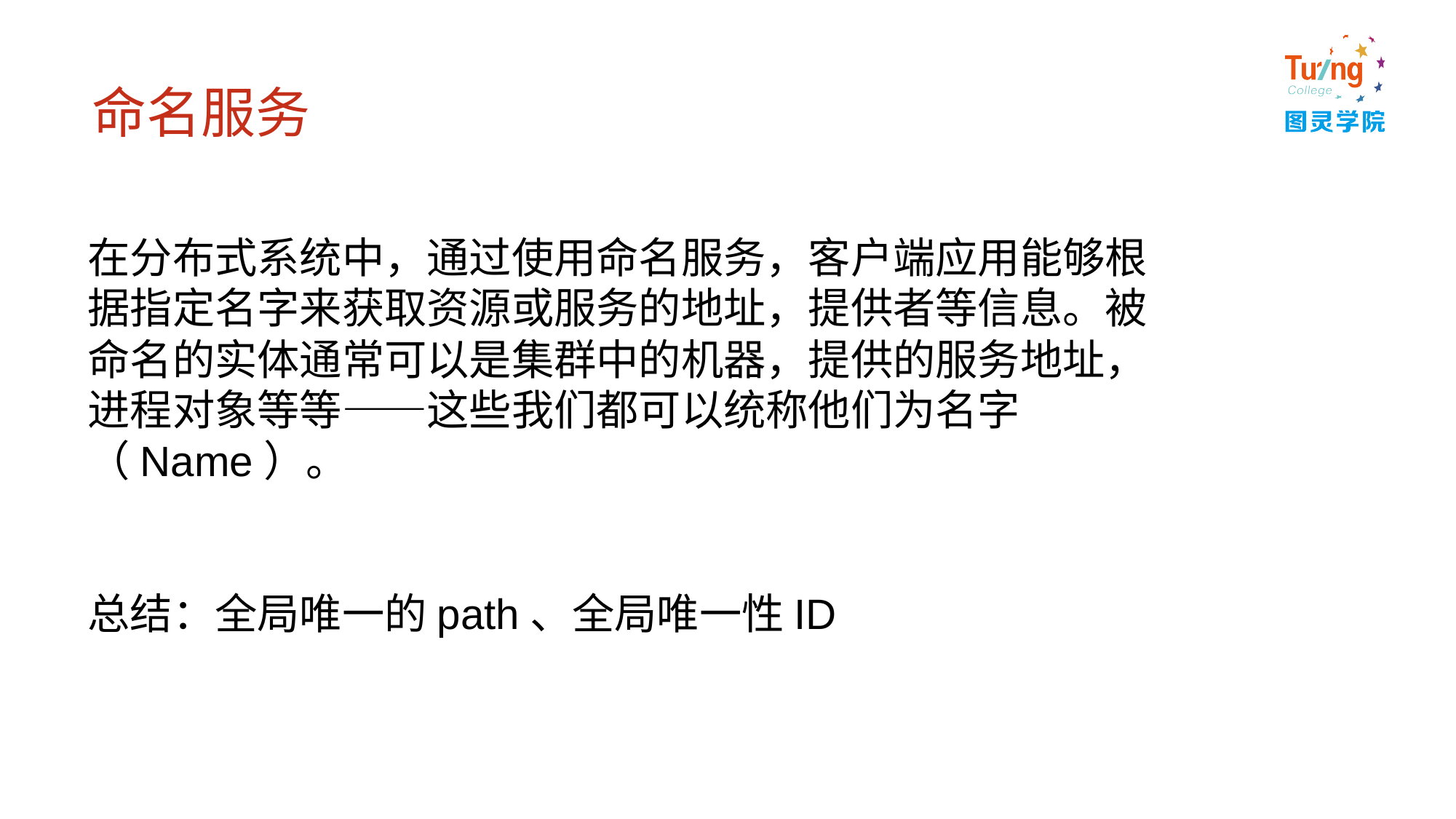

# 命名服务
在分布式系统中，通过使用命名服务，客户端应用能够根据指定名字来获取资源或服务的地址，提供者等信息。被命名的实体通常可以是集群中的机器，提供的服务地址，进程对象等等——这些我们都可以统称他们为名字（Name）。

总结：全局唯一的path、全局唯一性ID